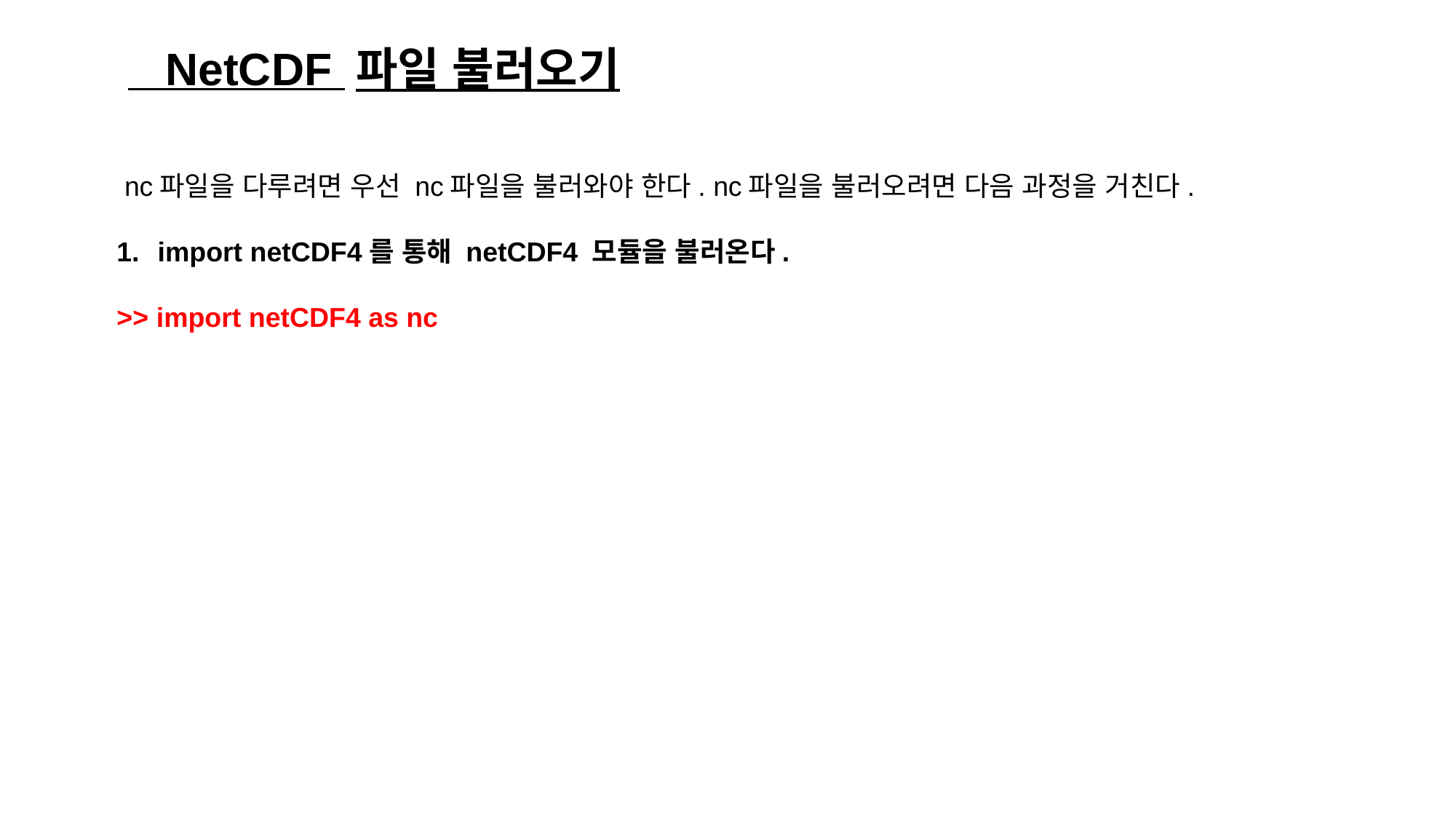

# NetCDF 파일 불러오기
 nc파일을 다루려면 우선 nc파일을 불러와야 한다. nc파일을 불러오려면 다음 과정을 거친다.
import netCDF4를 통해 netCDF4 모듈을 불러온다.
>> import netCDF4 as nc